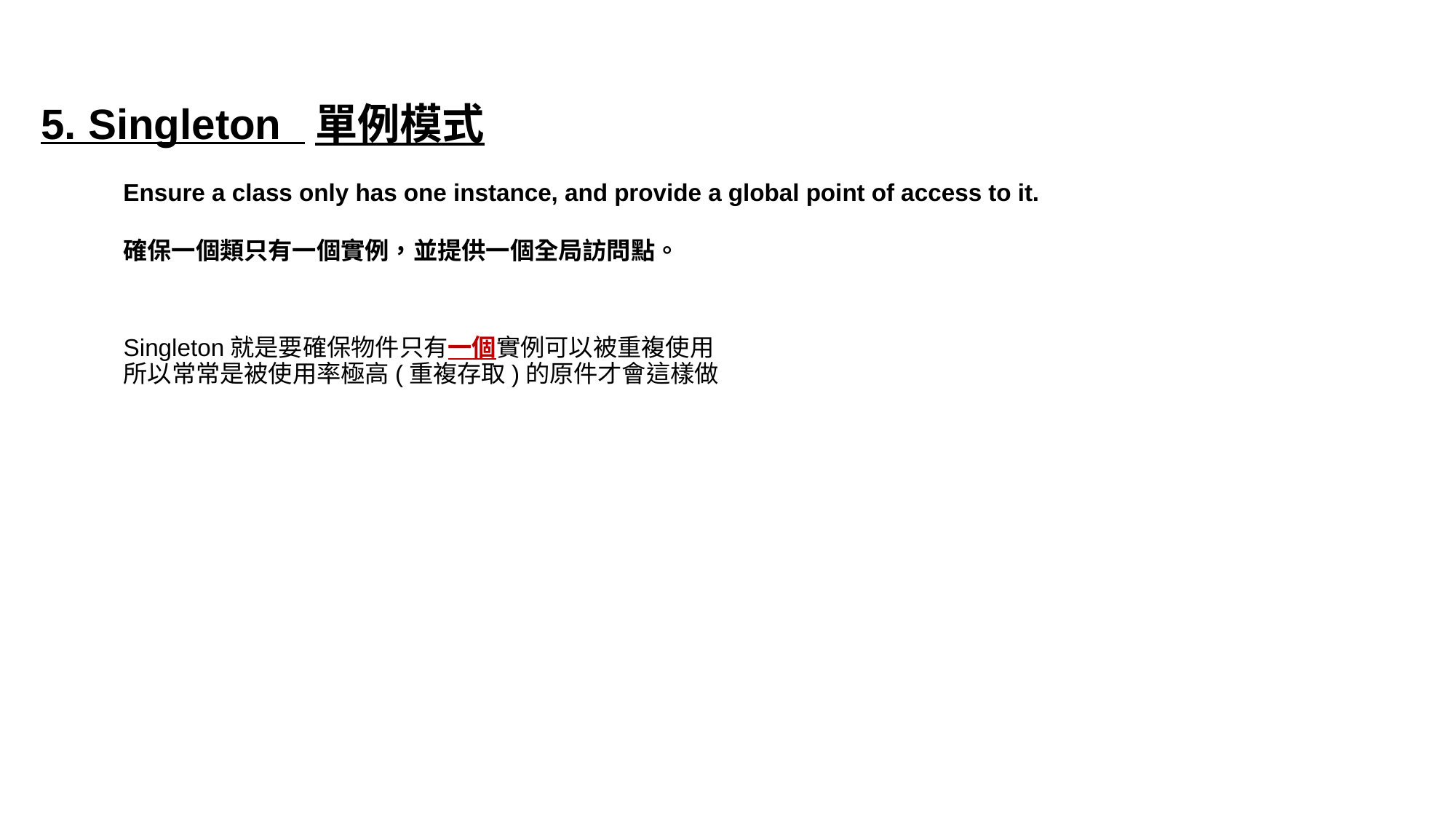

5. Singleton  單例模式
Ensure a class only has one instance, and provide a global point of access to it.

確保一個類只有一個實例，並提供一個全局訪問點。
Singleton就是要確保物件只有一個實例可以被重複使用
所以常常是被使用率極高(重複存取)的原件才會這樣做